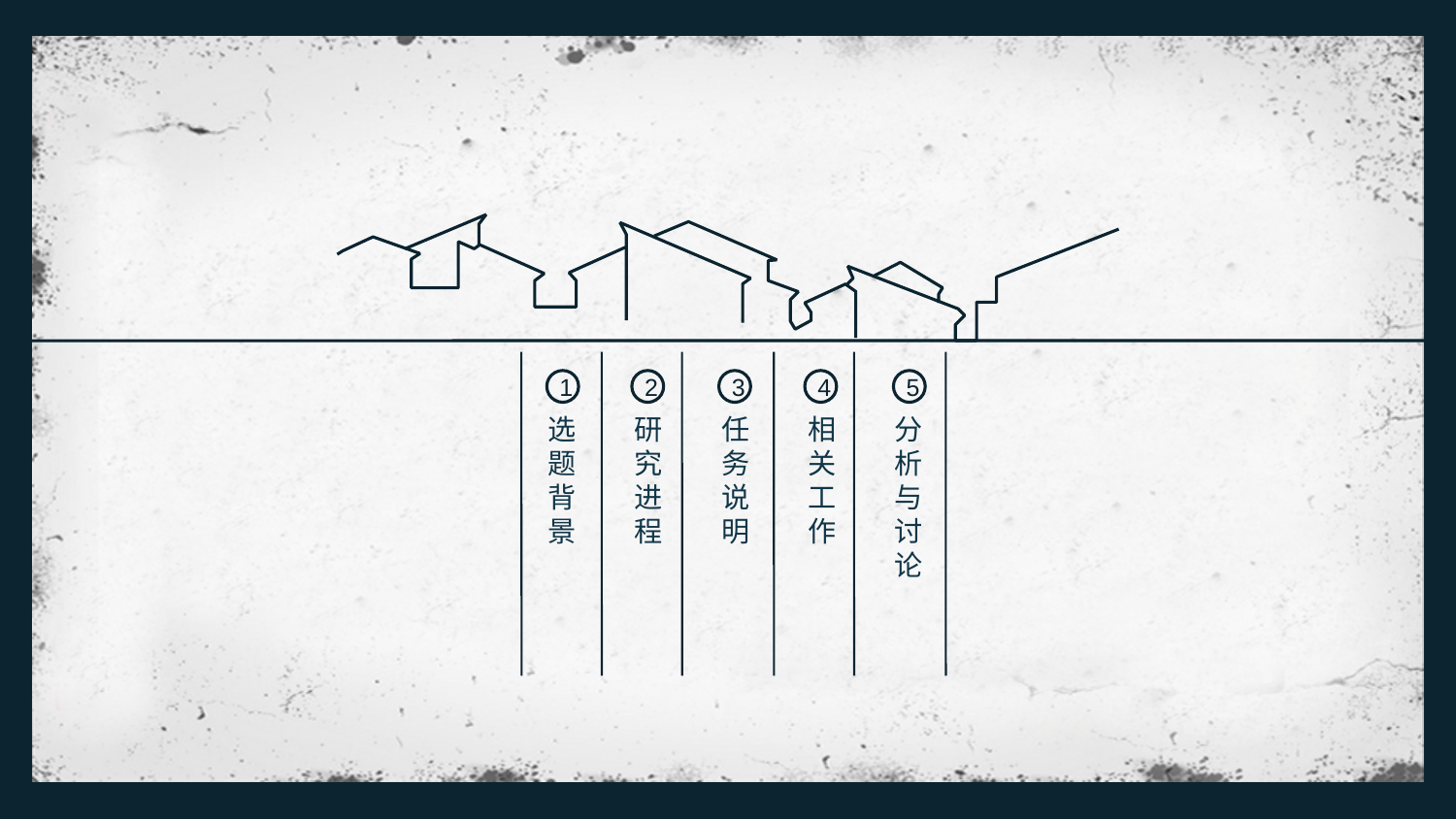

1
选题背景
2
研究进程
3
任务说明
4
相关工作
5
分析与讨论